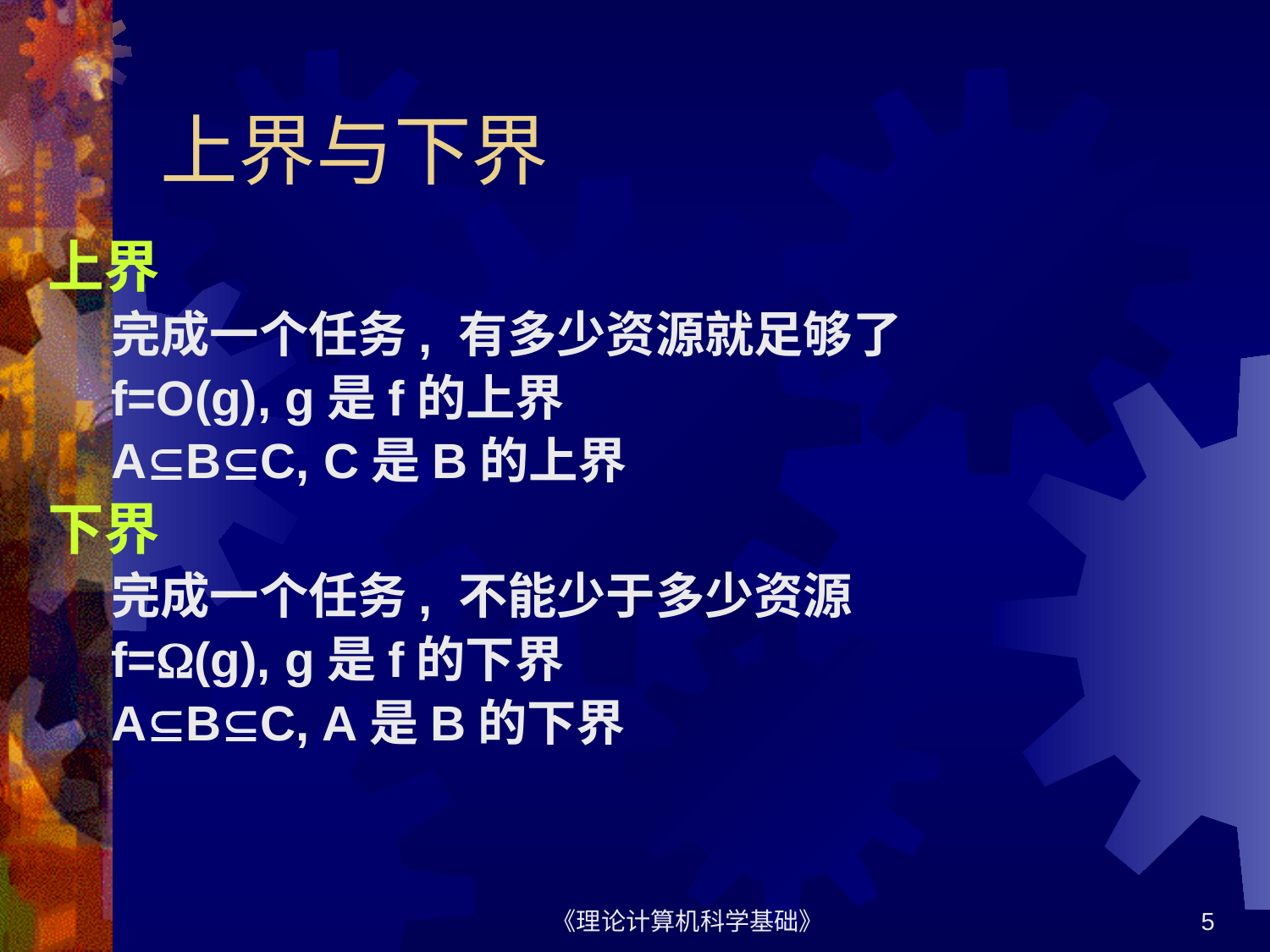

# 上界与下界
上界
完成一个任务, 有多少资源就足够了
f=O(g), g是f的上界
A⊆B⊆C, C是B的上界
下界
完成一个任务, 不能少于多少资源
f=Ω(g), g是f的下界
A⊆B⊆C, A是B的下界
《理论计算机科学基础》
5